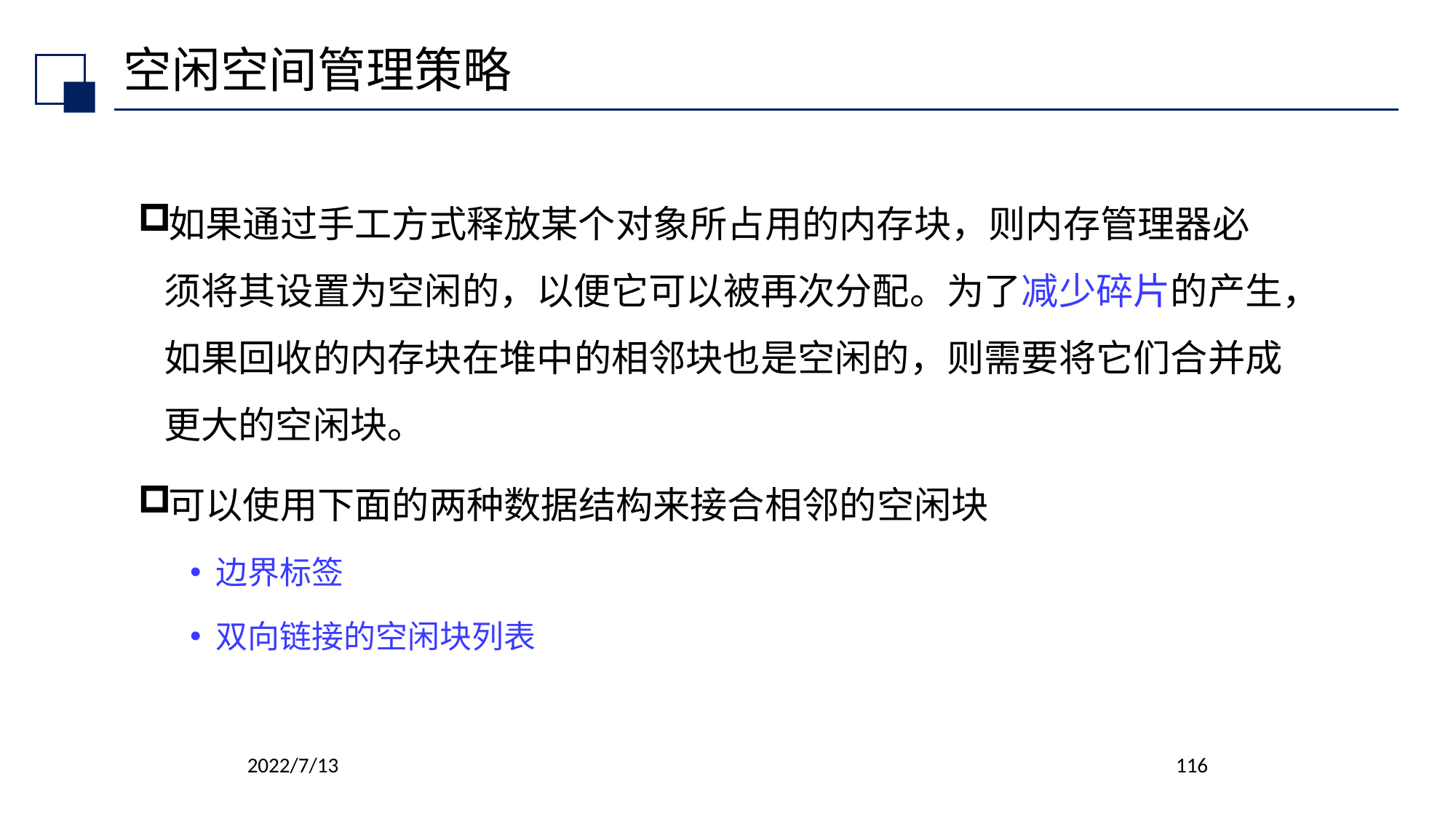

# 空闲空间管理策略
如果通过手工方式释放某个对象所占用的内存块，则内存管理器必须将其设置为空闲的，以便它可以被再次分配。为了减少碎片的产生，如果回收的内存块在堆中的相邻块也是空闲的，则需要将它们合并成更大的空闲块。
可以使用下面的两种数据结构来接合相邻的空闲块
边界标签
双向链接的空闲块列表
2022/7/13
116